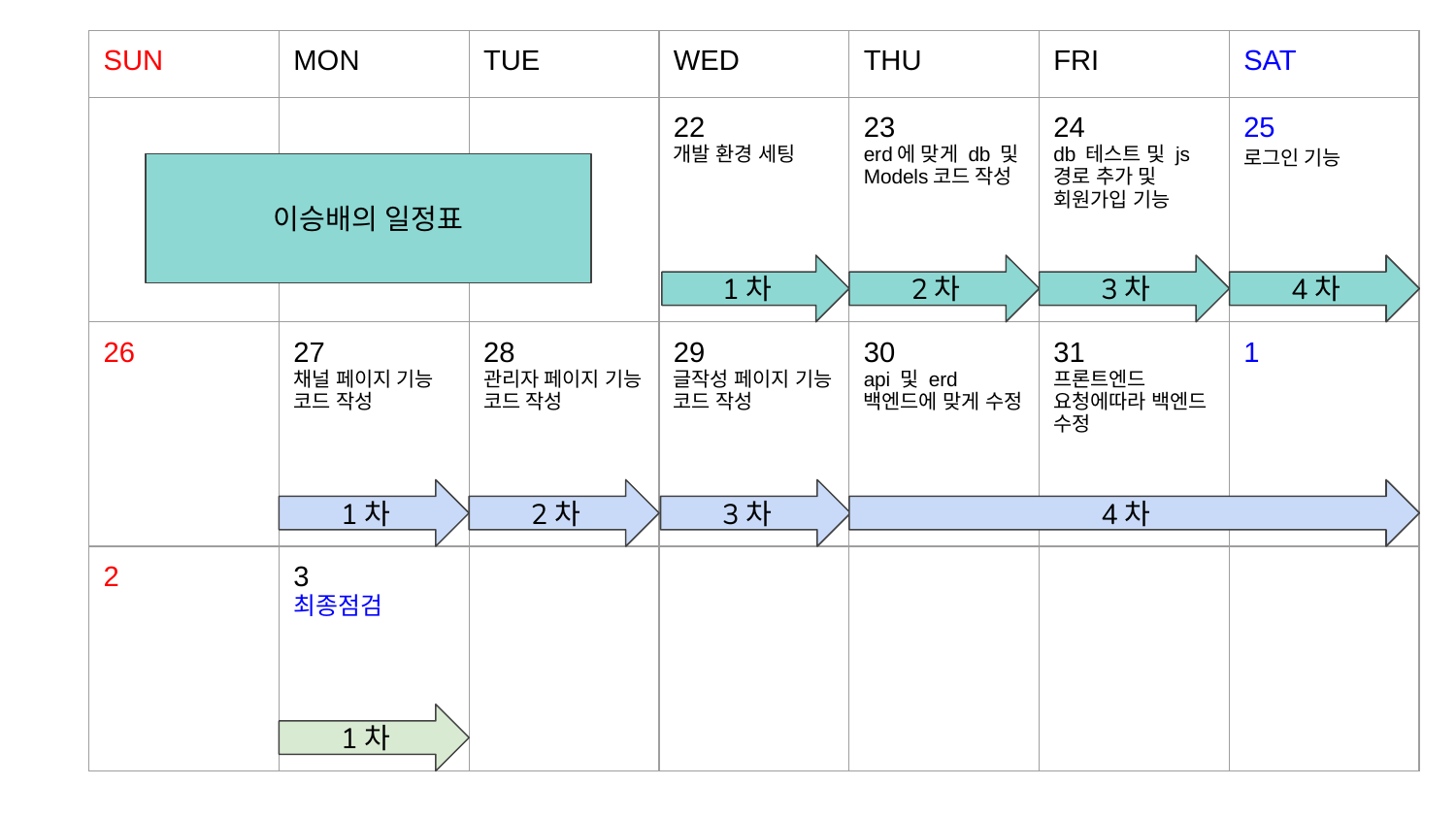

| SUN | MON | TUE | WED | THU | FRI | SAT |
| --- | --- | --- | --- | --- | --- | --- |
|  |  |  | 22 개발 환경 세팅 | 23 erd에 맞게 db 및 Models코드 작성 | 24 db 테스트 및 js 경로 추가 및 회원가입 기능 | 25 로그인 기능 |
| 26 | 27 채널 페이지 기능 코드 작성 | 28 관리자 페이지 기능 코드 작성 | 29 글작성 페이지 기능 코드 작성 | 30 api 및 erd 백엔드에 맞게 수정 | 31 프론트엔드 요청에따라 백엔드 수정 | 1 |
| 2 | 3 최종점검 |  |  |  |  |  |
이승배의 일정표
1차
2차
3차
4차
1차
2차
3차
4차
1차